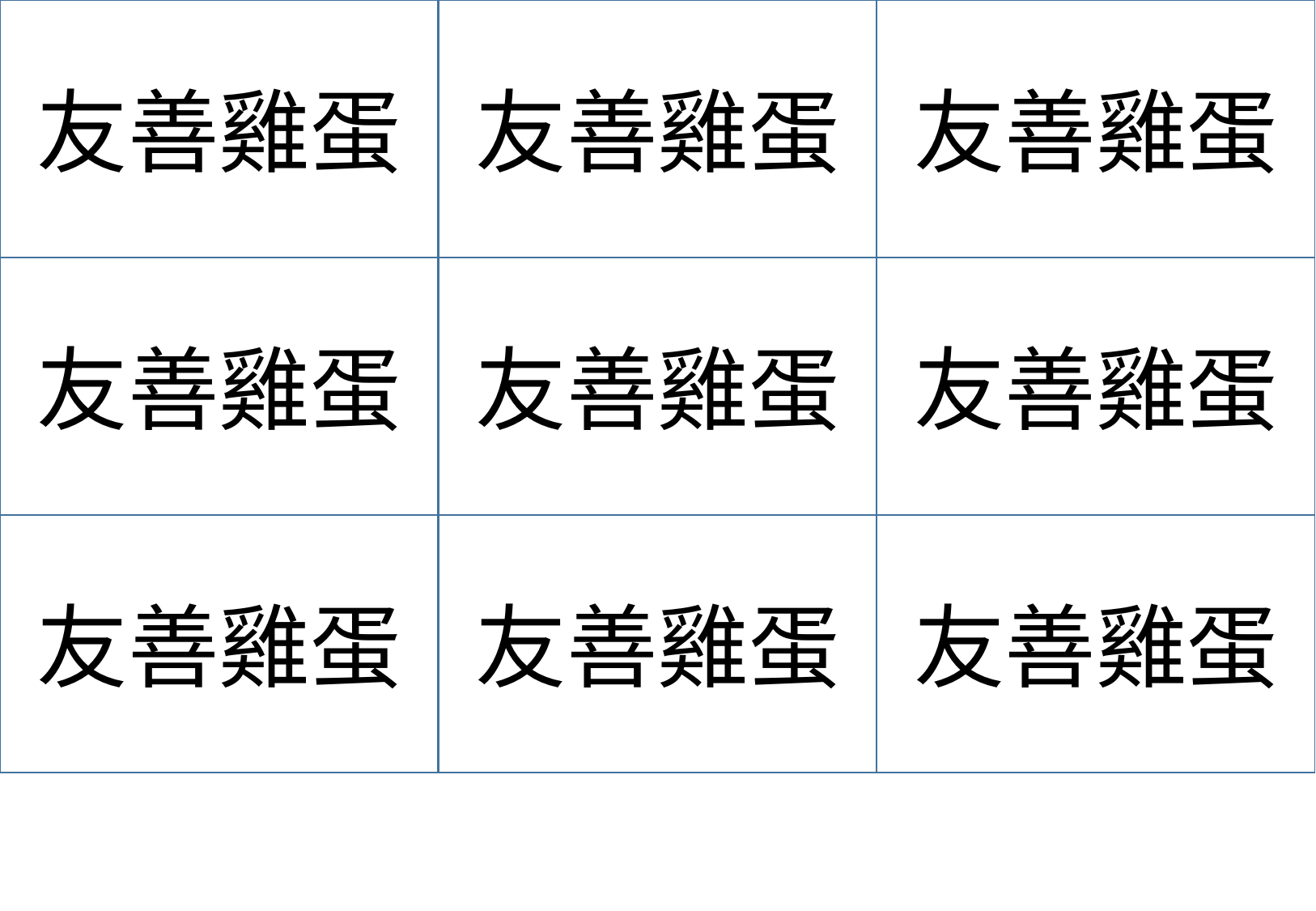

友善雞蛋
友善雞蛋
友善雞蛋
友善雞蛋
友善雞蛋
友善雞蛋
友善雞蛋
友善雞蛋
友善雞蛋